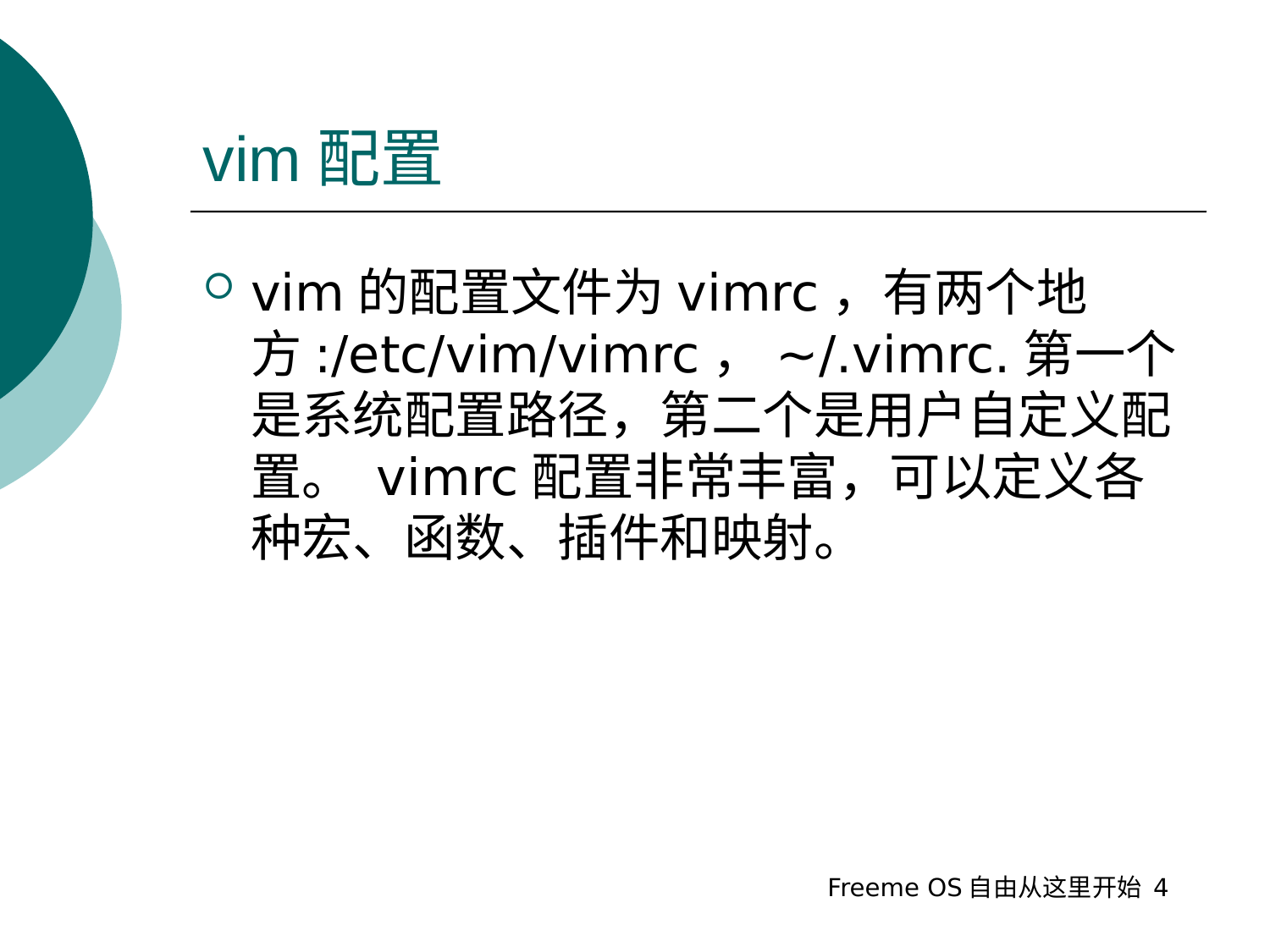

# vim配置
vim的配置文件为vimrc，有两个地方:/etc/vim/vimrc，~/.vimrc.第一个是系统配置路径，第二个是用户自定义配置。 vimrc配置非常丰富，可以定义各种宏、函数、插件和映射。